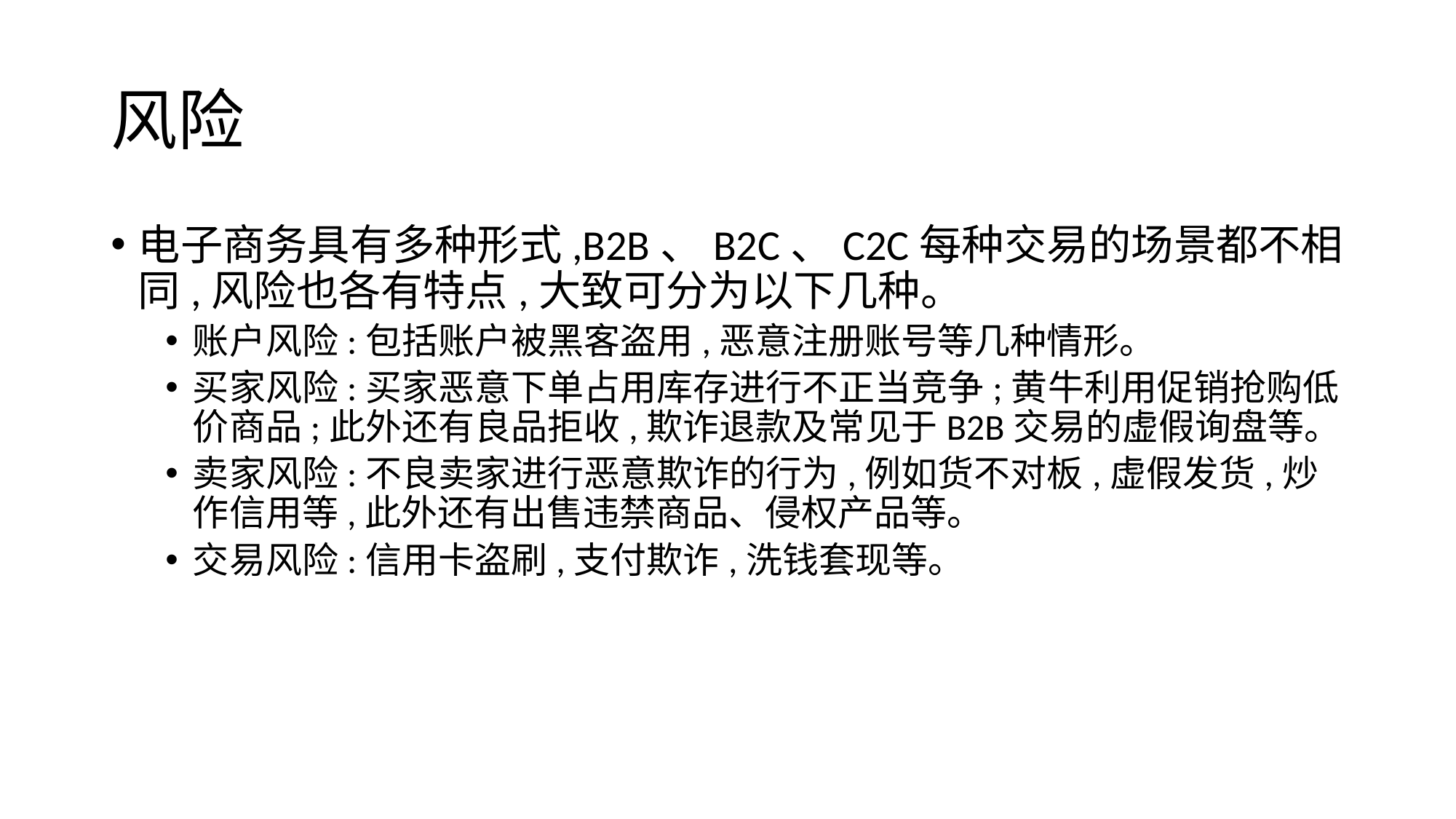

# 风险
电子商务具有多种形式,B2B、B2C、C2C每种交易的场景都不相同,风险也各有特点,大致可分为以下几种。
账户风险:包括账户被黑客盗用,恶意注册账号等几种情形。
买家风险:买家恶意下单占用库存进行不正当竞争;黄牛利用促销抢购低价商品;此外还有良品拒收,欺诈退款及常见于B2B交易的虚假询盘等。
卖家风险:不良卖家进行恶意欺诈的行为,例如货不对板,虚假发货,炒作信用等,此外还有出售违禁商品、侵权产品等。
交易风险:信用卡盗刷,支付欺诈,洗钱套现等。